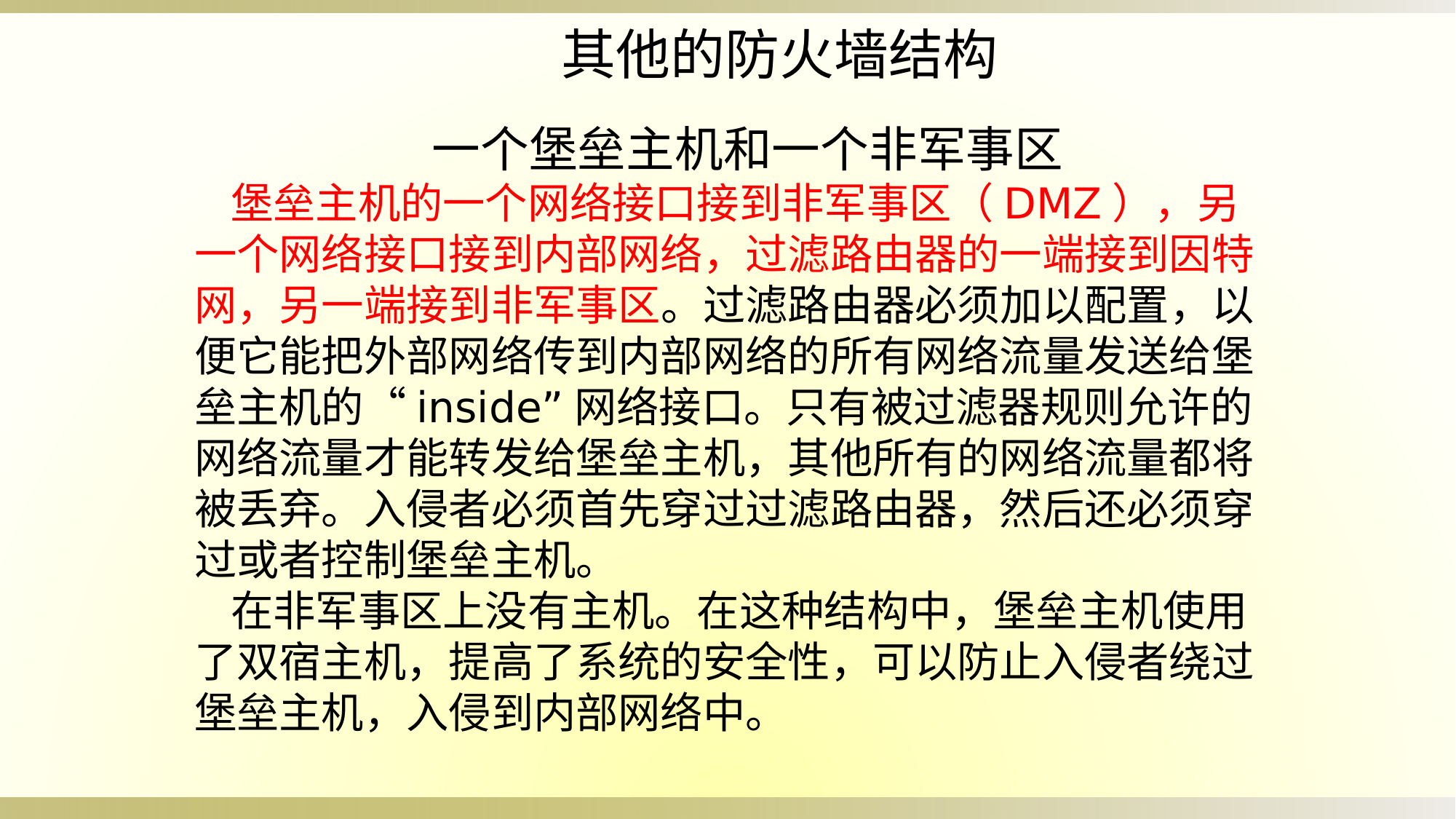

其他的防火墙结构
一个堡垒主机和一个非军事区
堡垒主机的一个网络接口接到非军事区（DMZ），另一个网络接口接到内部网络，过滤路由器的一端接到因特网，另一端接到非军事区。过滤路由器必须加以配置，以便它能把外部网络传到内部网络的所有网络流量发送给堡垒主机的“inside”网络接口。只有被过滤器规则允许的网络流量才能转发给堡垒主机，其他所有的网络流量都将被丢弃。入侵者必须首先穿过过滤路由器，然后还必须穿过或者控制堡垒主机。
在非军事区上没有主机。在这种结构中，堡垒主机使用了双宿主机，提高了系统的安全性，可以防止入侵者绕过堡垒主机，入侵到内部网络中。